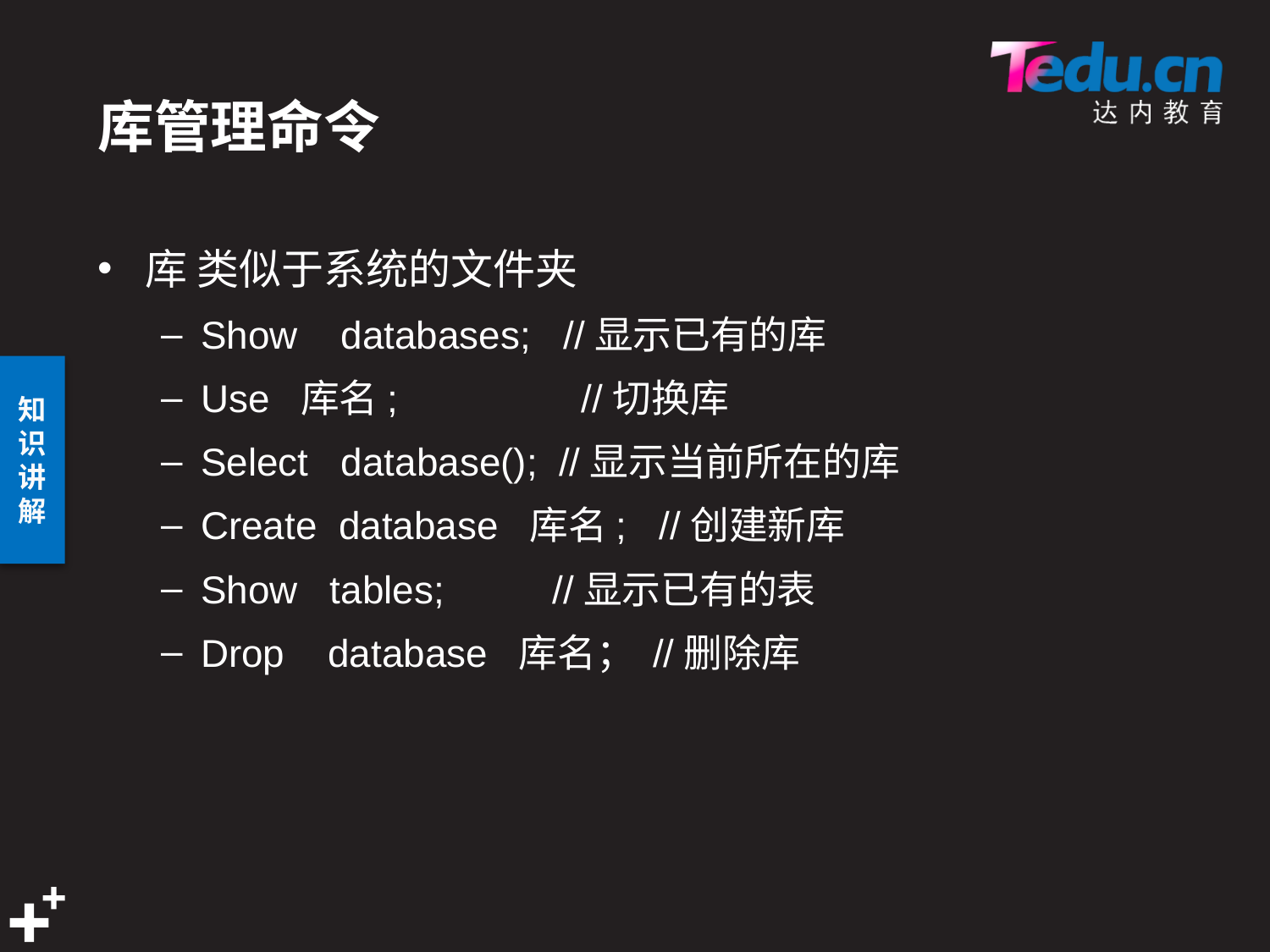

# 库管理命令
库 类似于系统的文件夹
Show    databases;   //显示已有的库
Use  库名;                 //切换库
Select   database();  //显示当前所在的库
Create  database  库名;   //创建新库
Show   tables;          //显示已有的表
Drop    database  库名； //删除库